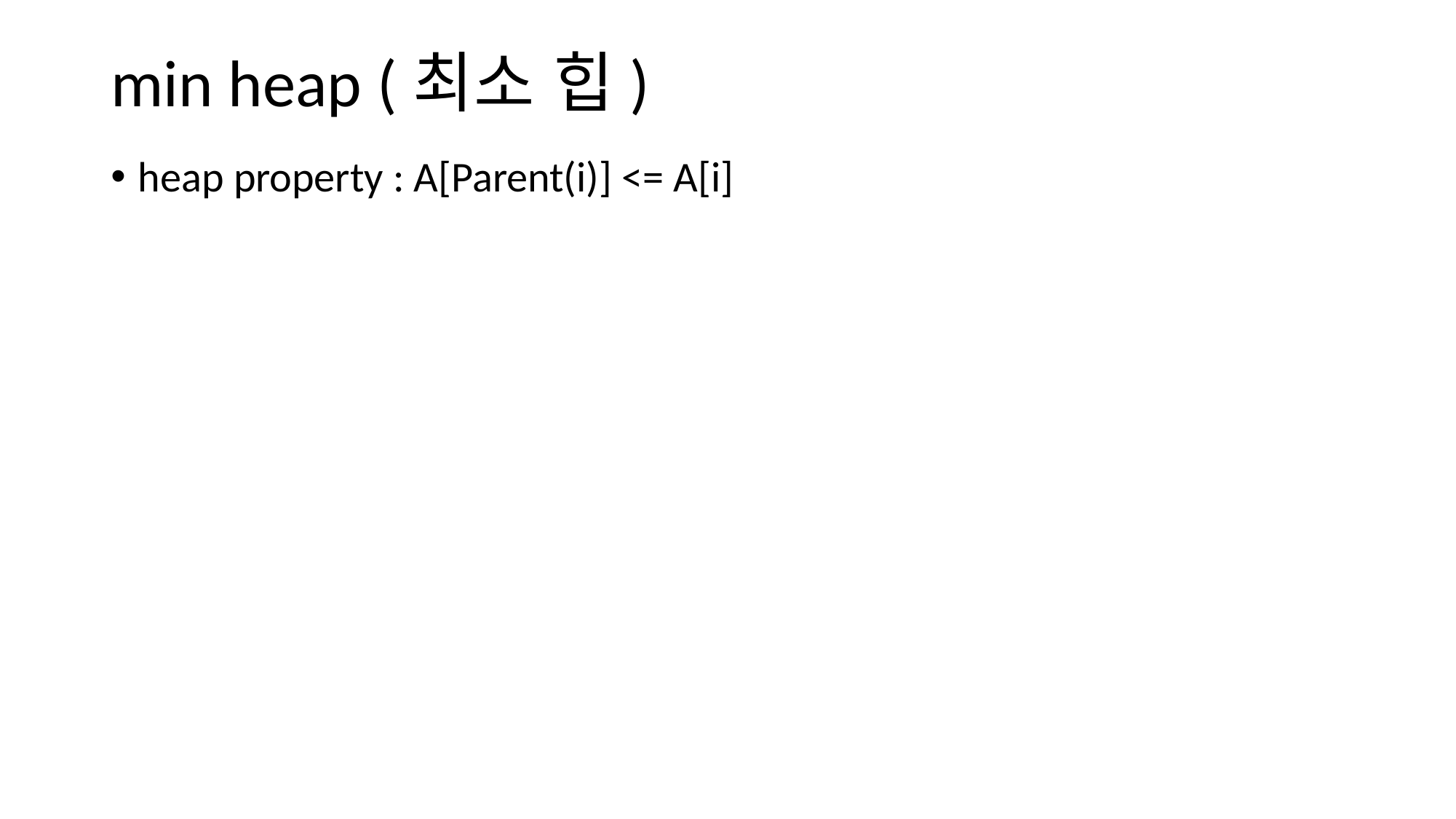

# min heap (최소 힙)
heap property : A[Parent(i)] <= A[i]